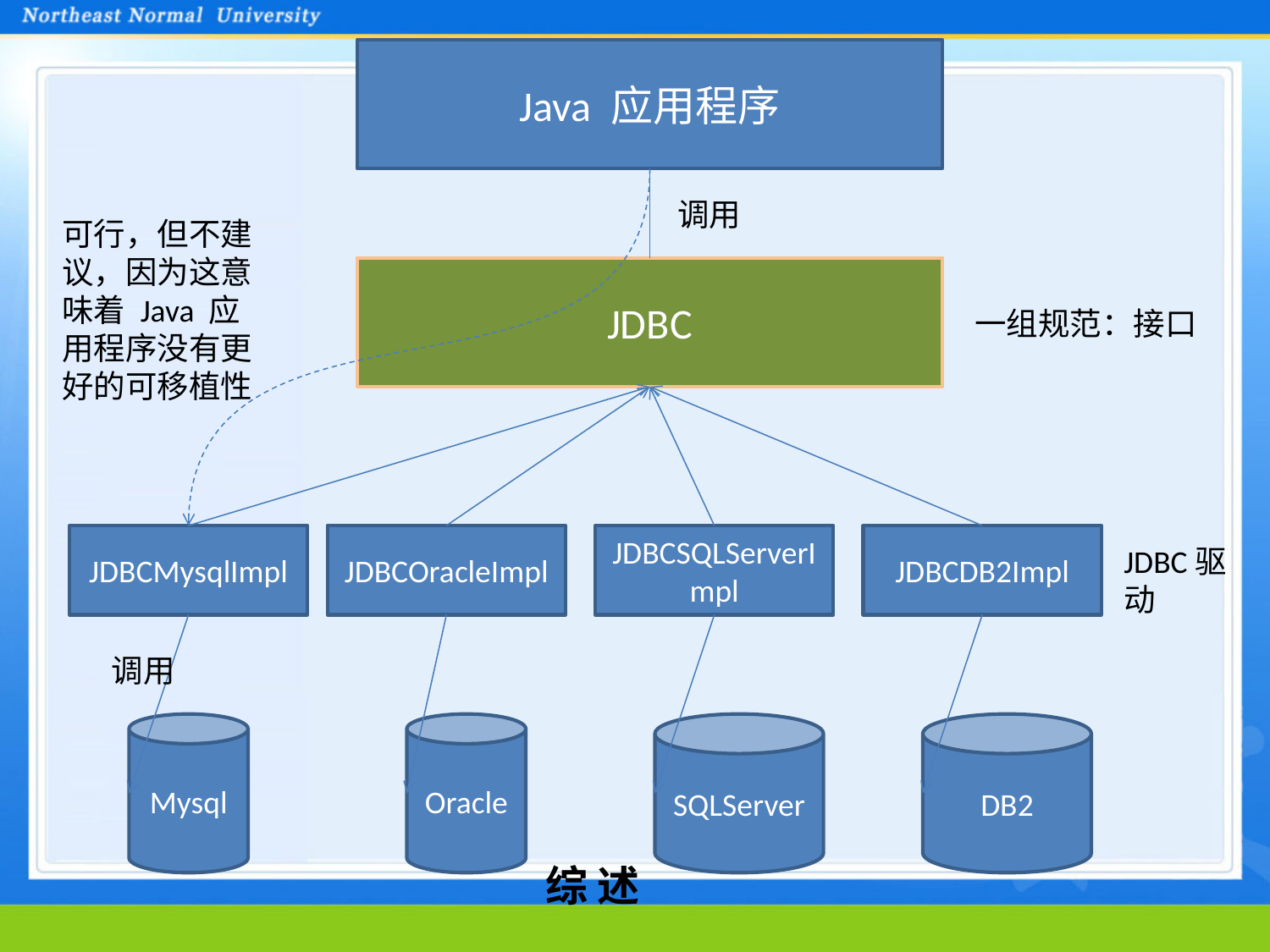

Java 应用程序
调用
可行，但不建议，因为这意味着 Java 应用程序没有更好的可移植性
JDBC
一组规范：接口
JDBCMysqlImpl
JDBCOracleImpl
JDBCSQLServerImpl
JDBCDB2Impl
JDBC驱动
调用
Mysql
Oracle
SQLServer
DB2
综 述